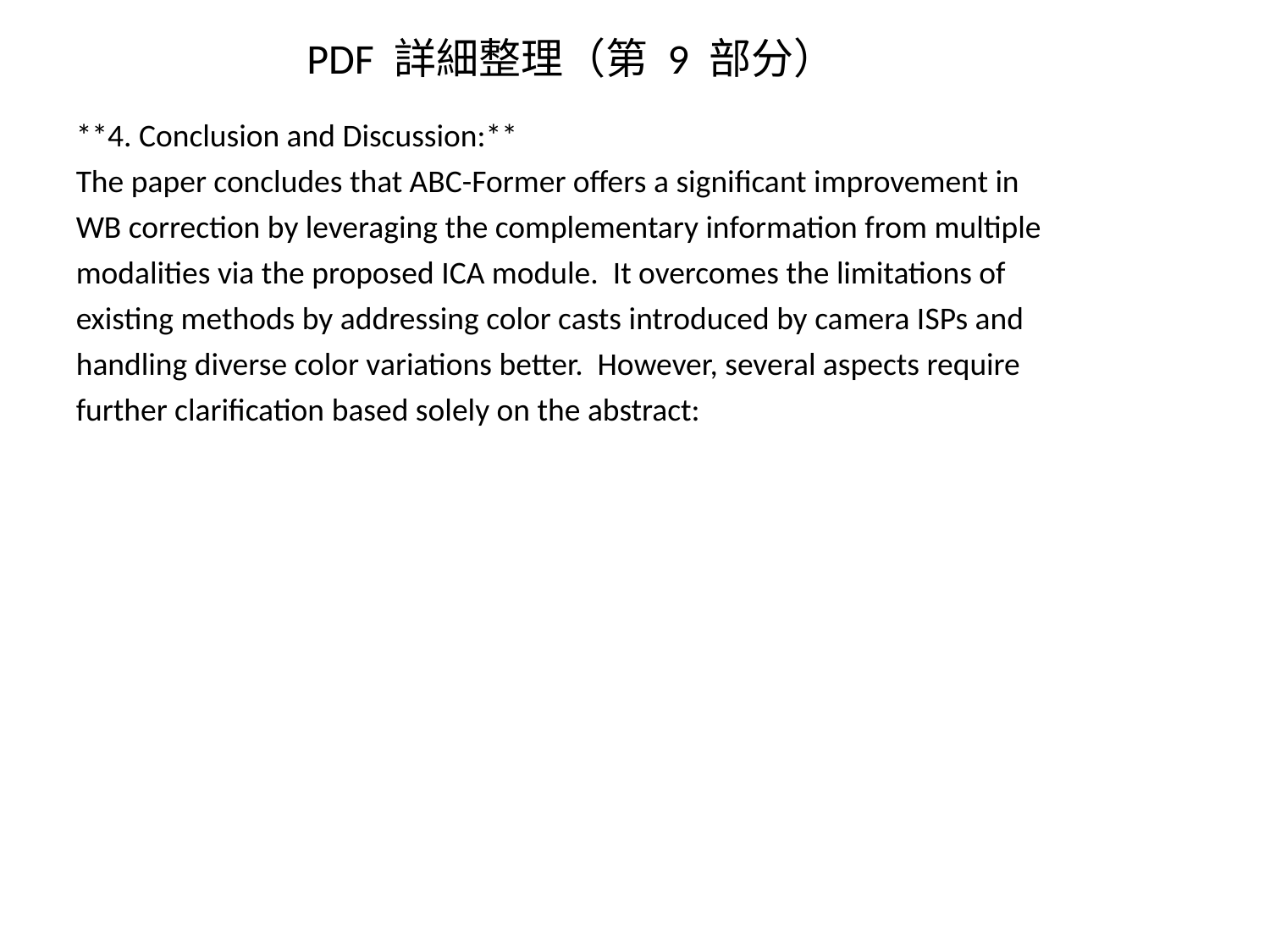

PDF 詳細整理（第 9 部分）

**4. Conclusion and Discussion:**
The paper concludes that ABC-Former offers a significant improvement in WB correction by leveraging the complementary information from multiple modalities via the proposed ICA module.  It overcomes the limitations of existing methods by addressing color casts introduced by camera ISPs and handling diverse color variations better.  However, several aspects require further clarification based solely on the abstract: